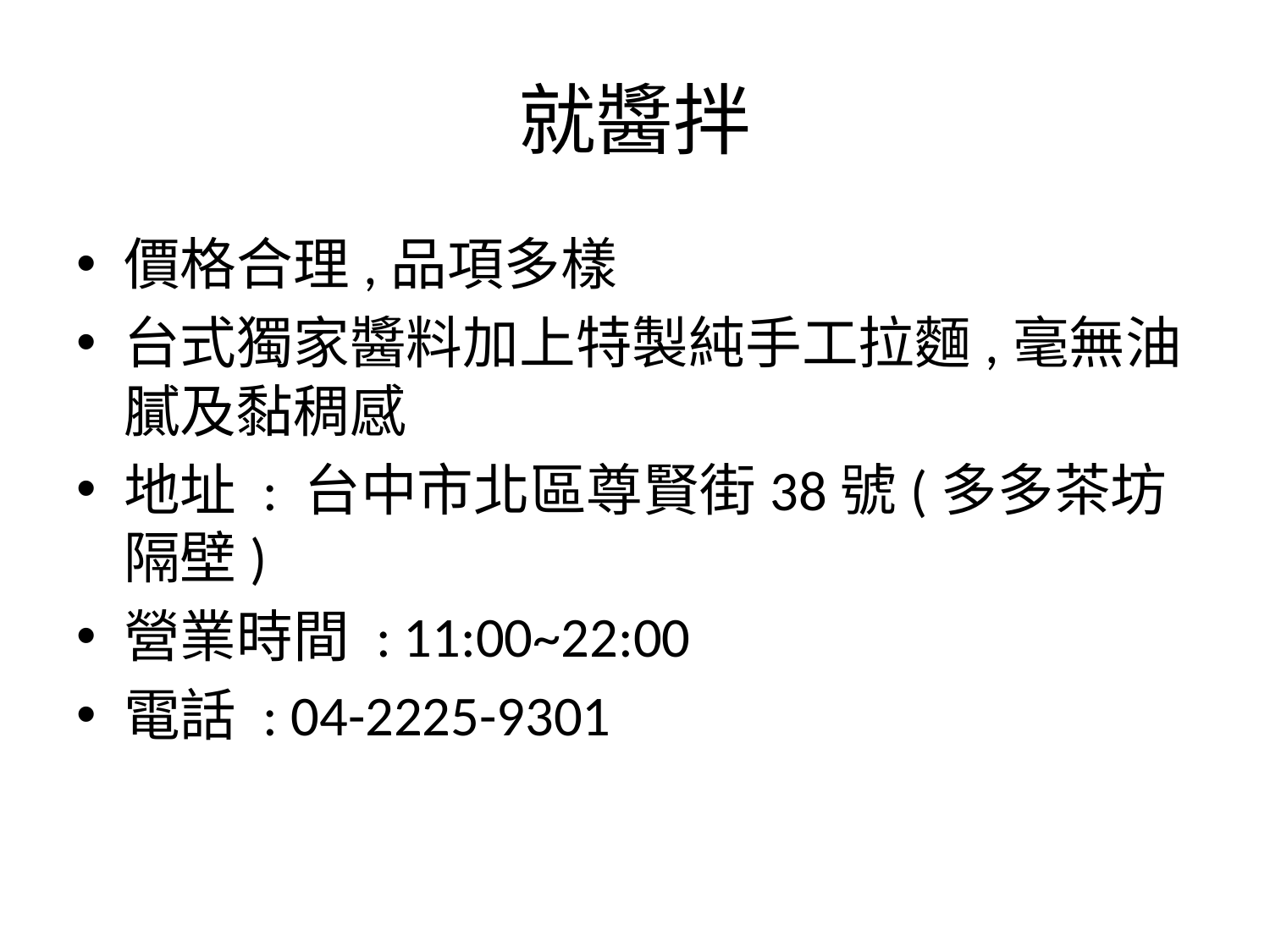

# 就醬拌
價格合理,品項多樣
台式獨家醬料加上特製純手工拉麵,毫無油膩及黏稠感
地址 : 台中市北區尊賢街38號(多多茶坊隔壁)
營業時間 : 11:00~22:00
電話 : 04-2225-9301